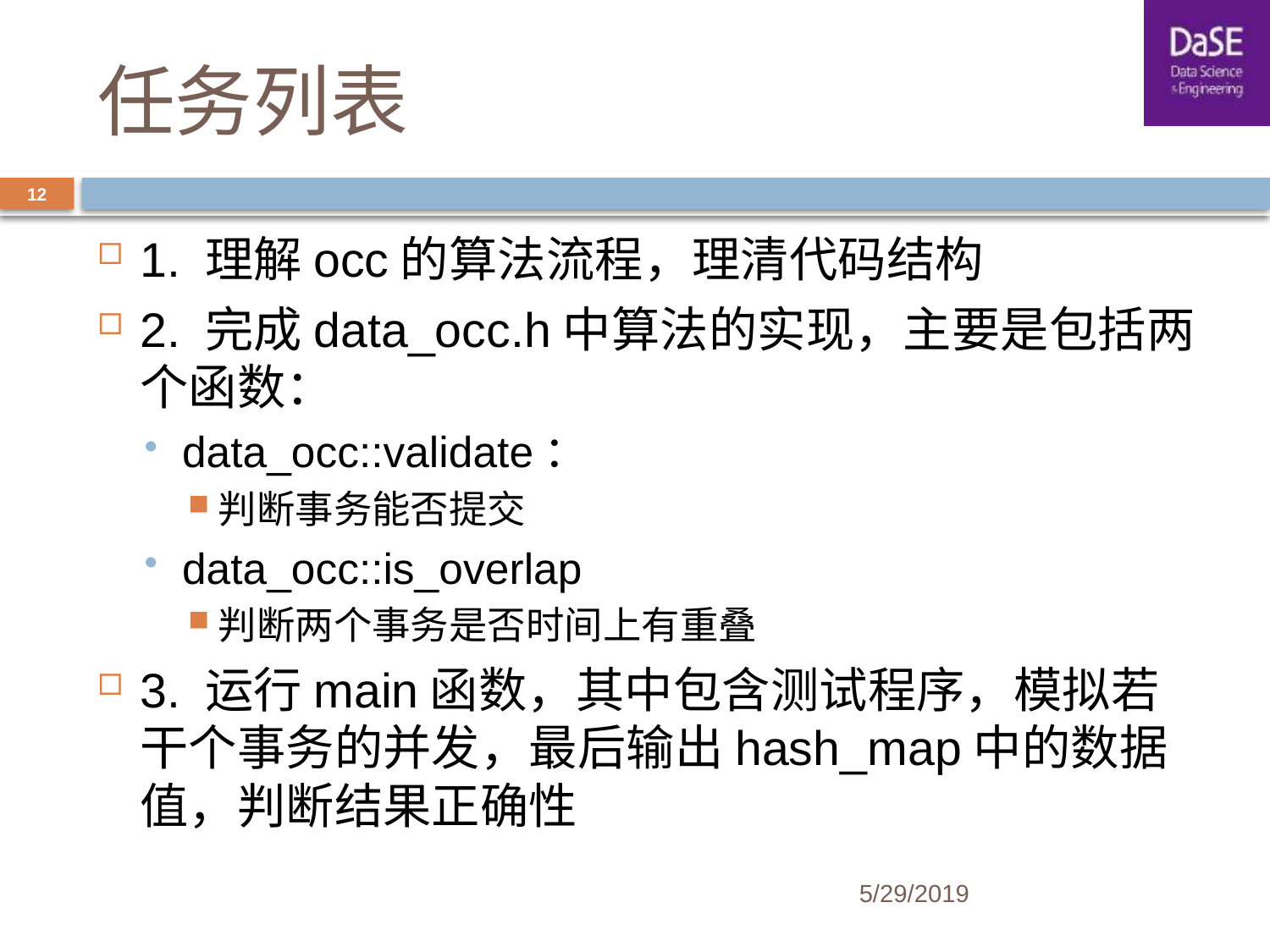

# 任务列表
12
1. 理解occ的算法流程，理清代码结构
2. 完成data_occ.h中算法的实现，主要是包括两个函数：
data_occ::validate：
判断事务能否提交
data_occ::is_overlap
判断两个事务是否时间上有重叠
3. 运行main函数，其中包含测试程序，模拟若干个事务的并发，最后输出hash_map中的数据值，判断结果正确性
5/29/2019